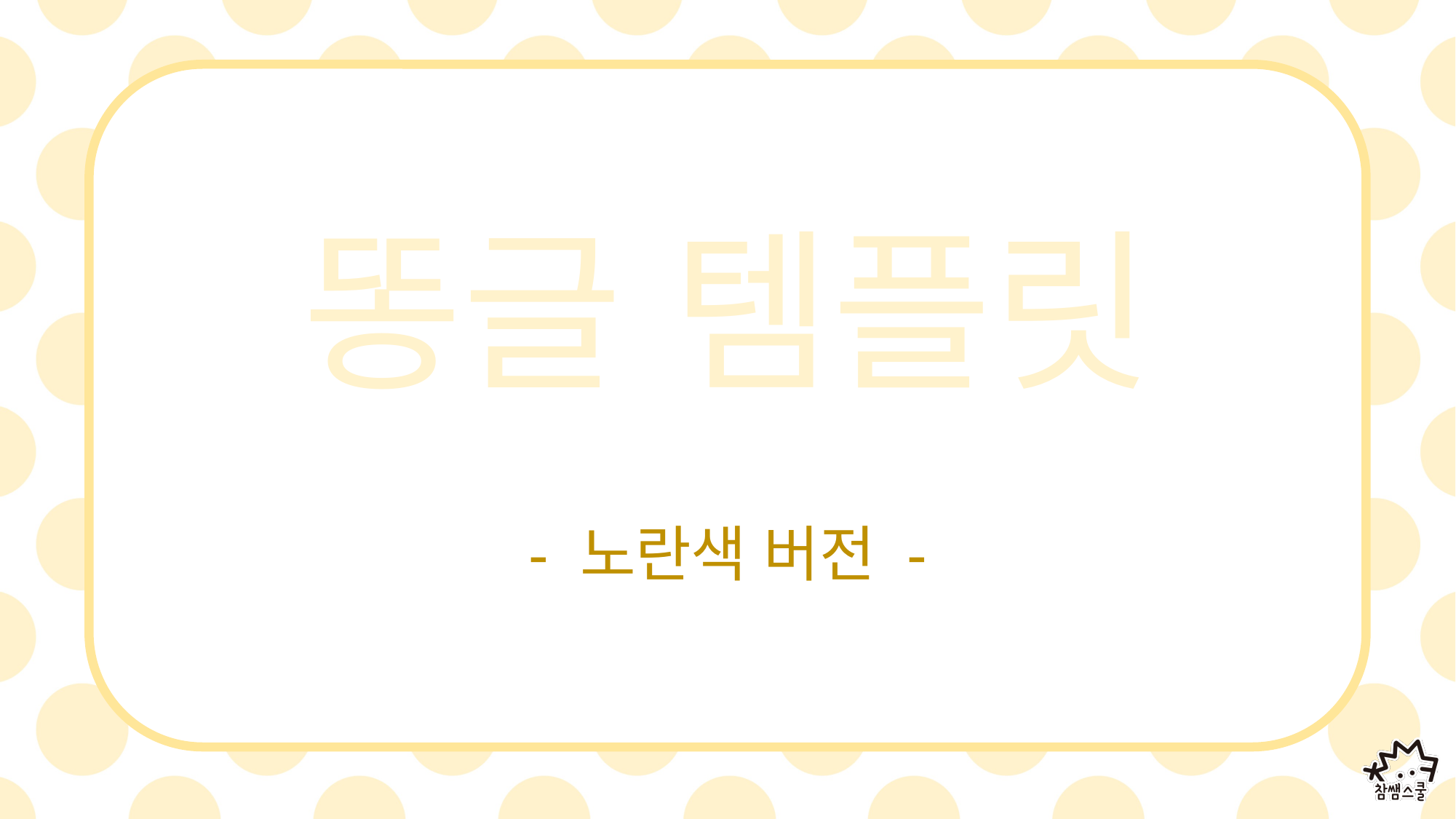

# 똥글 템플릿

- 노란색 버전 -